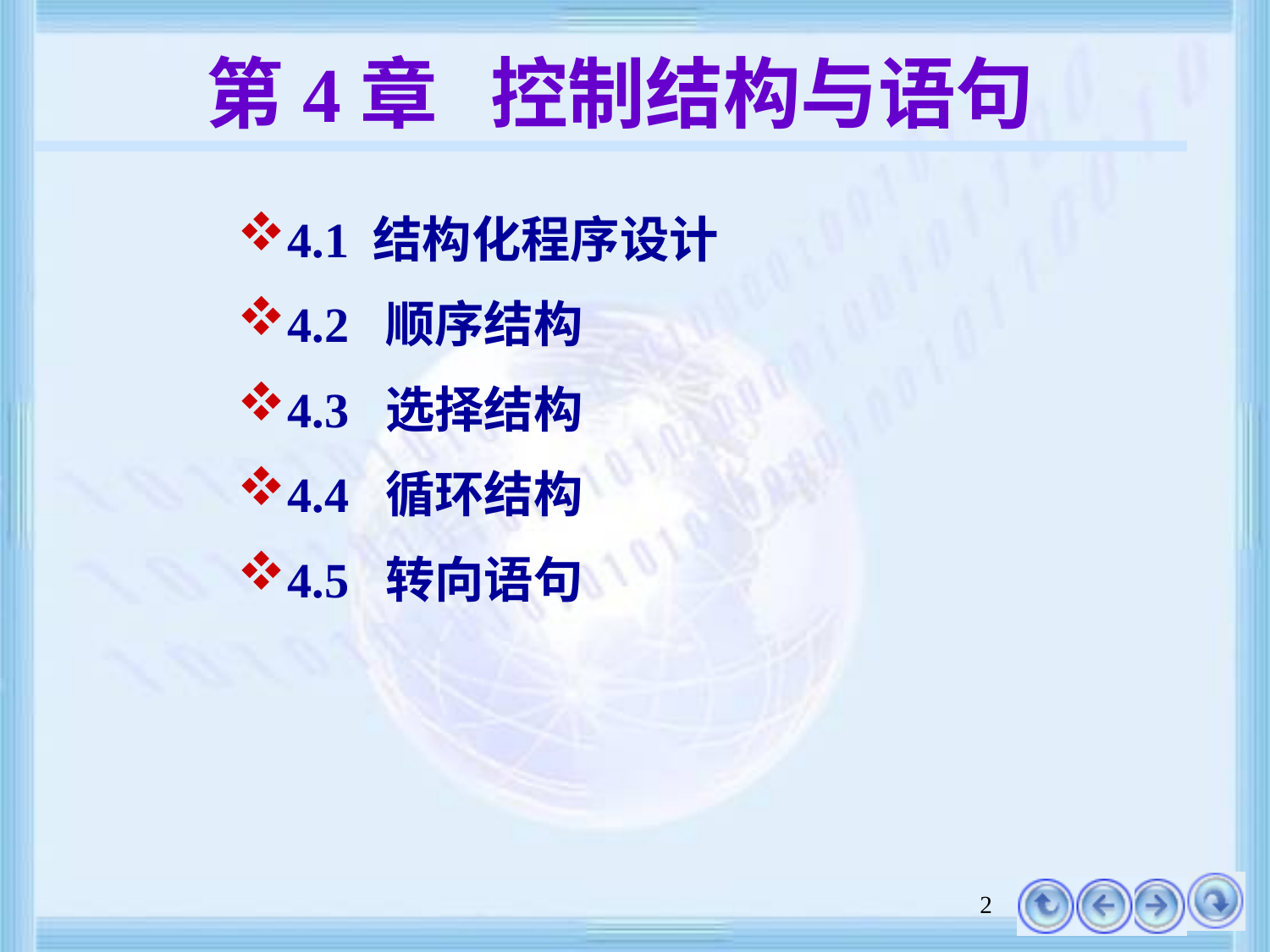

# 第4章   控制结构与语句
4.1 结构化程序设计
4.2  顺序结构
4.3  选择结构
4.4  循环结构
4.5  转向语句
2